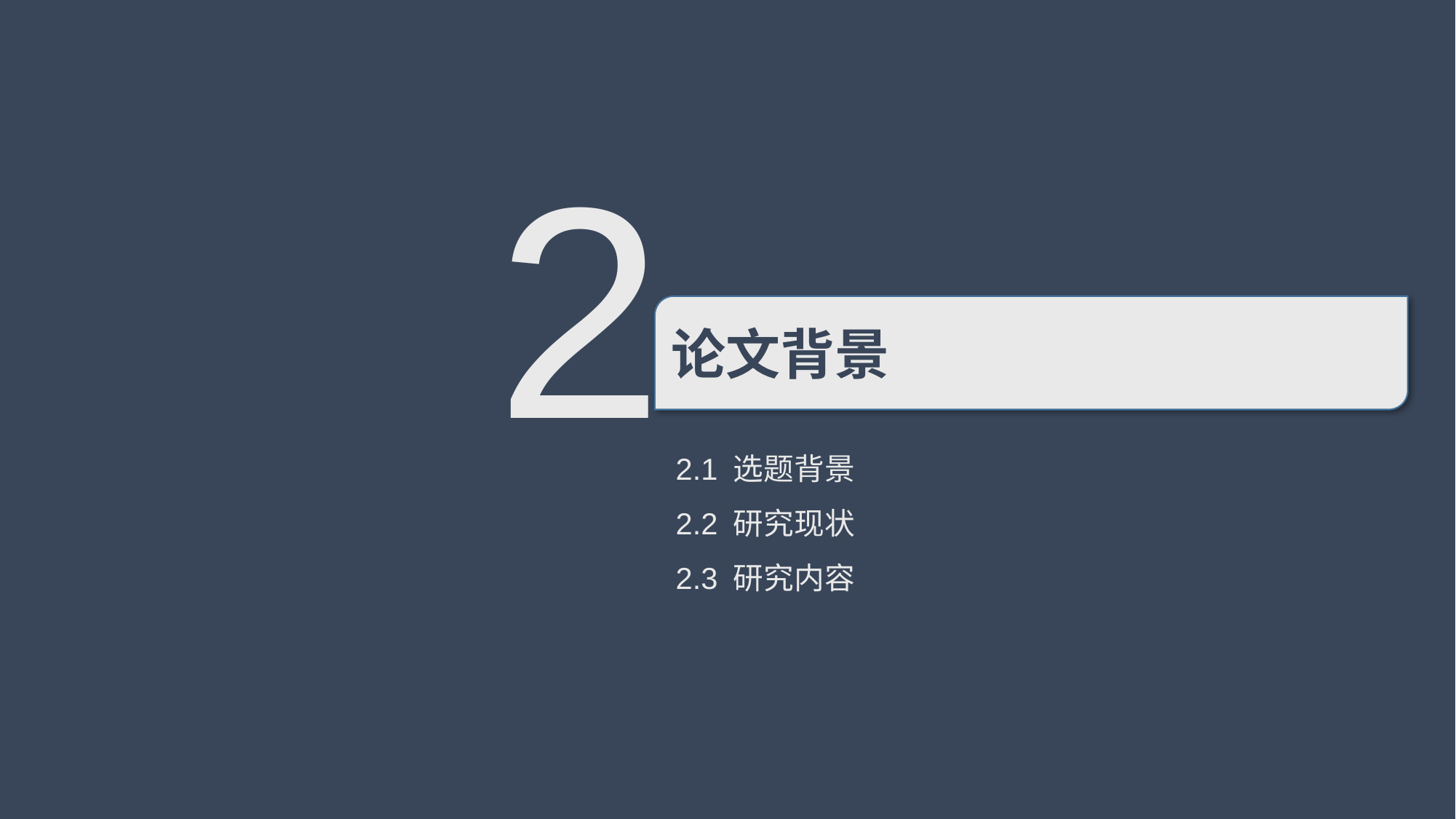

2
论文背景
2.1 选题背景
2.2 研究现状
2.3 研究内容